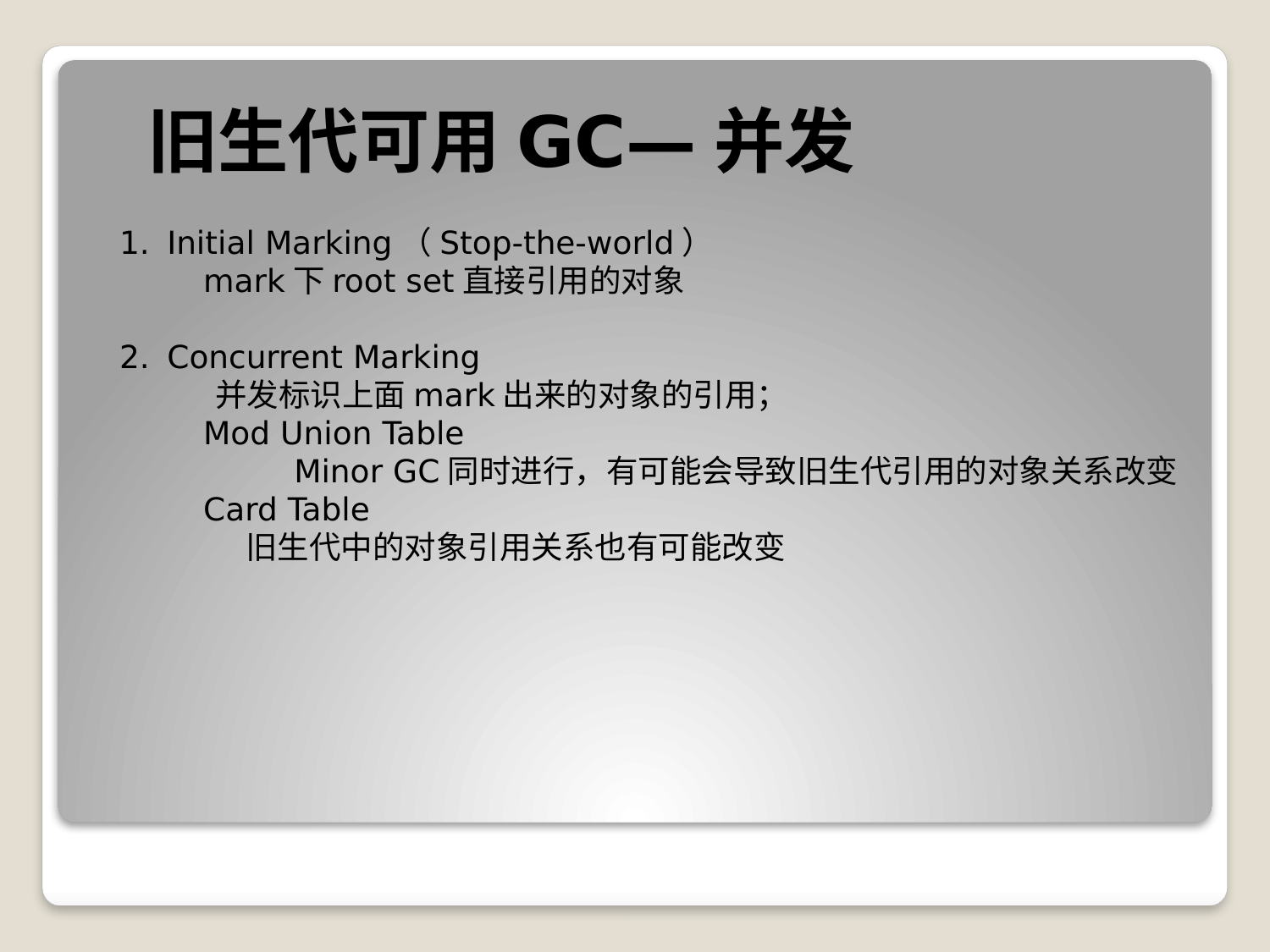

旧生代可用GC—并发
Initial Marking（Stop-the-world）
    mark下root set直接引用的对象

Concurrent Marking
    并发标识上面mark出来的对象的引用；
    Mod Union Table
	Minor GC同时进行，有可能会导致旧生代引用的对象关系改变
    Card Table
       旧生代中的对象引用关系也有可能改变